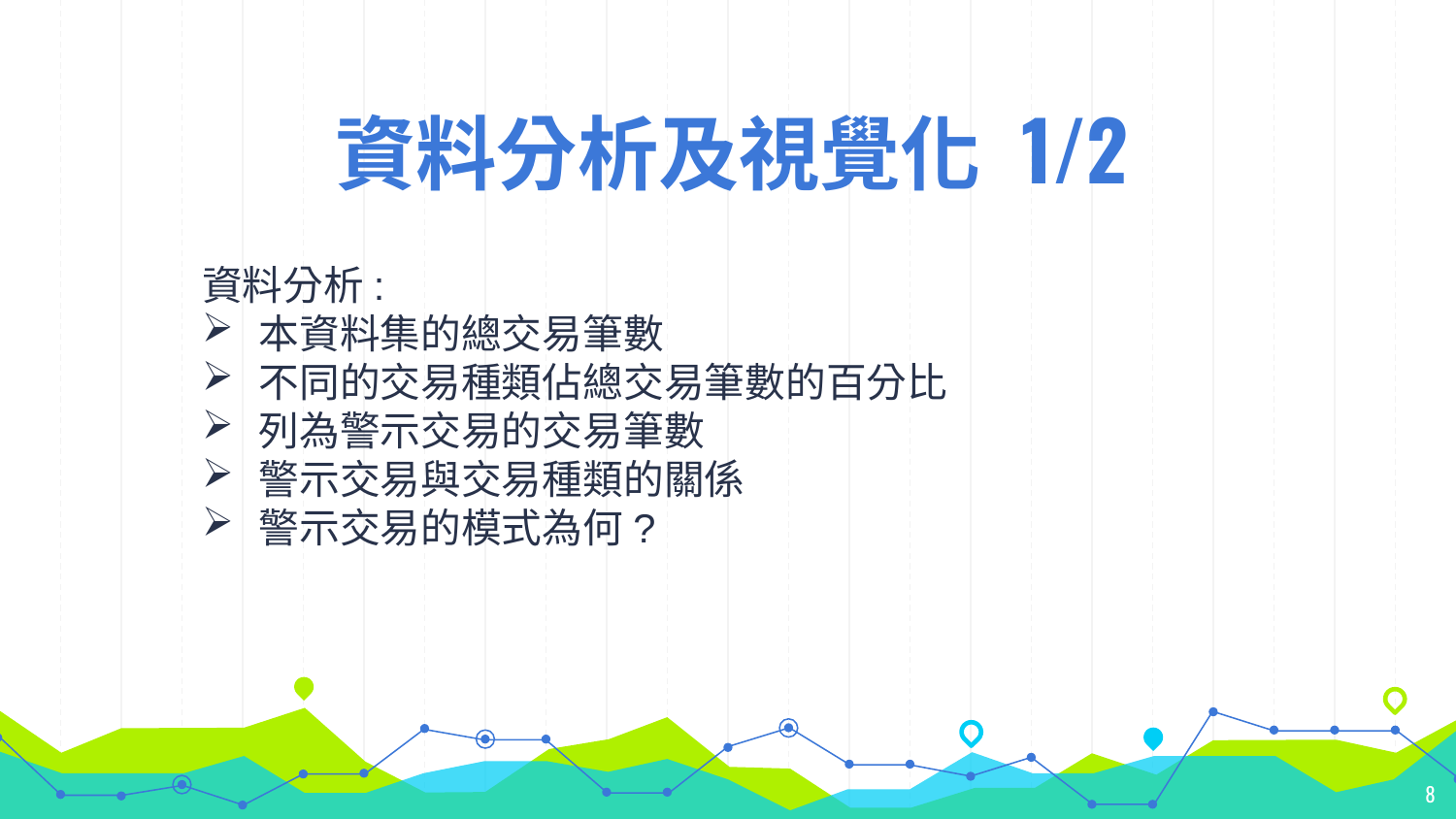

# 資料分析及視覺化 1/2
資料分析:
本資料集的總交易筆數
不同的交易種類佔總交易筆數的百分比
列為警示交易的交易筆數
警示交易與交易種類的關係
警示交易的模式為何?

8